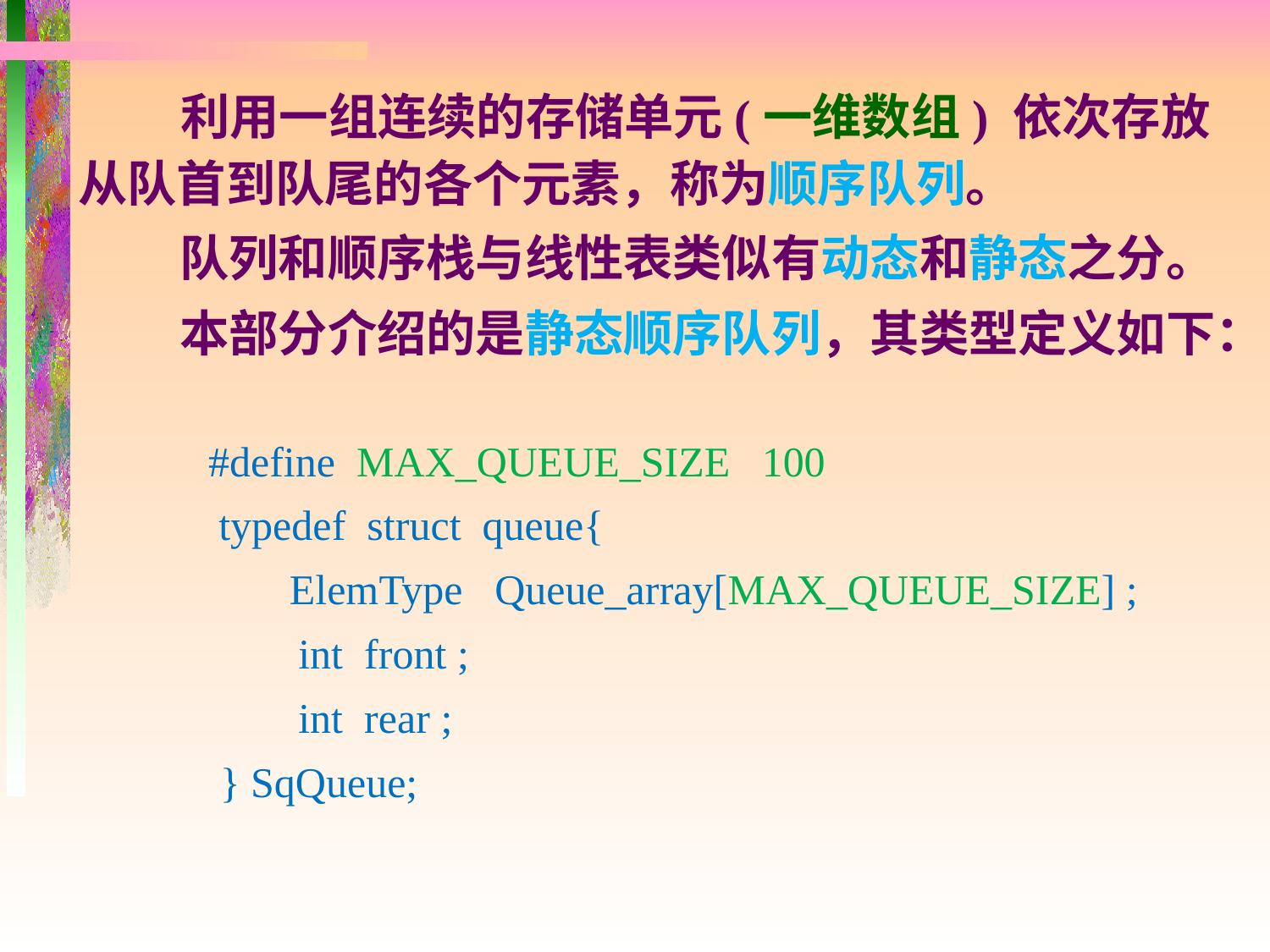

利用一组连续的存储单元(一维数组) 依次存放从队首到队尾的各个元素，称为顺序队列。
        队列和顺序栈与线性表类似有动态和静态之分。
        本部分介绍的是静态顺序队列，其类型定义如下：
 #define  MAX_QUEUE_SIZE   100
  typedef  struct  queue{
    ElemType   Queue_array[MAX_QUEUE_SIZE] ;
int  front ;
int  rear ;
 } SqQueue;